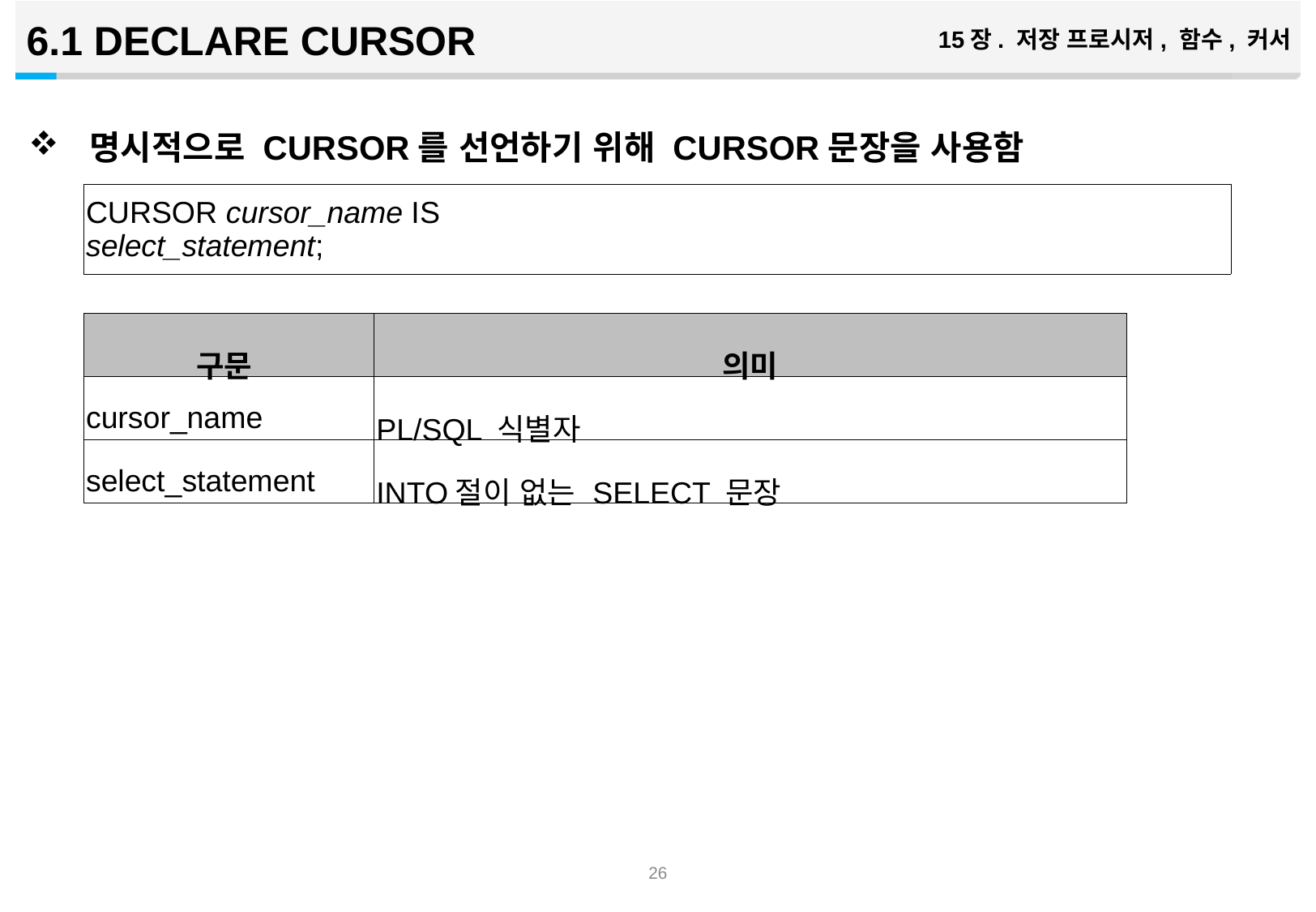

6.1 DECLARE CURSOR
15장. 저장 프로시저, 함수, 커서
명시적으로 CURSOR를 선언하기 위해 CURSOR문장을 사용함

| CURSOR cursor\_name IS select\_statement; |
| --- |
| 구문 | 의미 |
| --- | --- |
| cursor\_name | PL/SQL 식별자 |
| select\_statement | INTO절이 없는 SELECT 문장 |
26